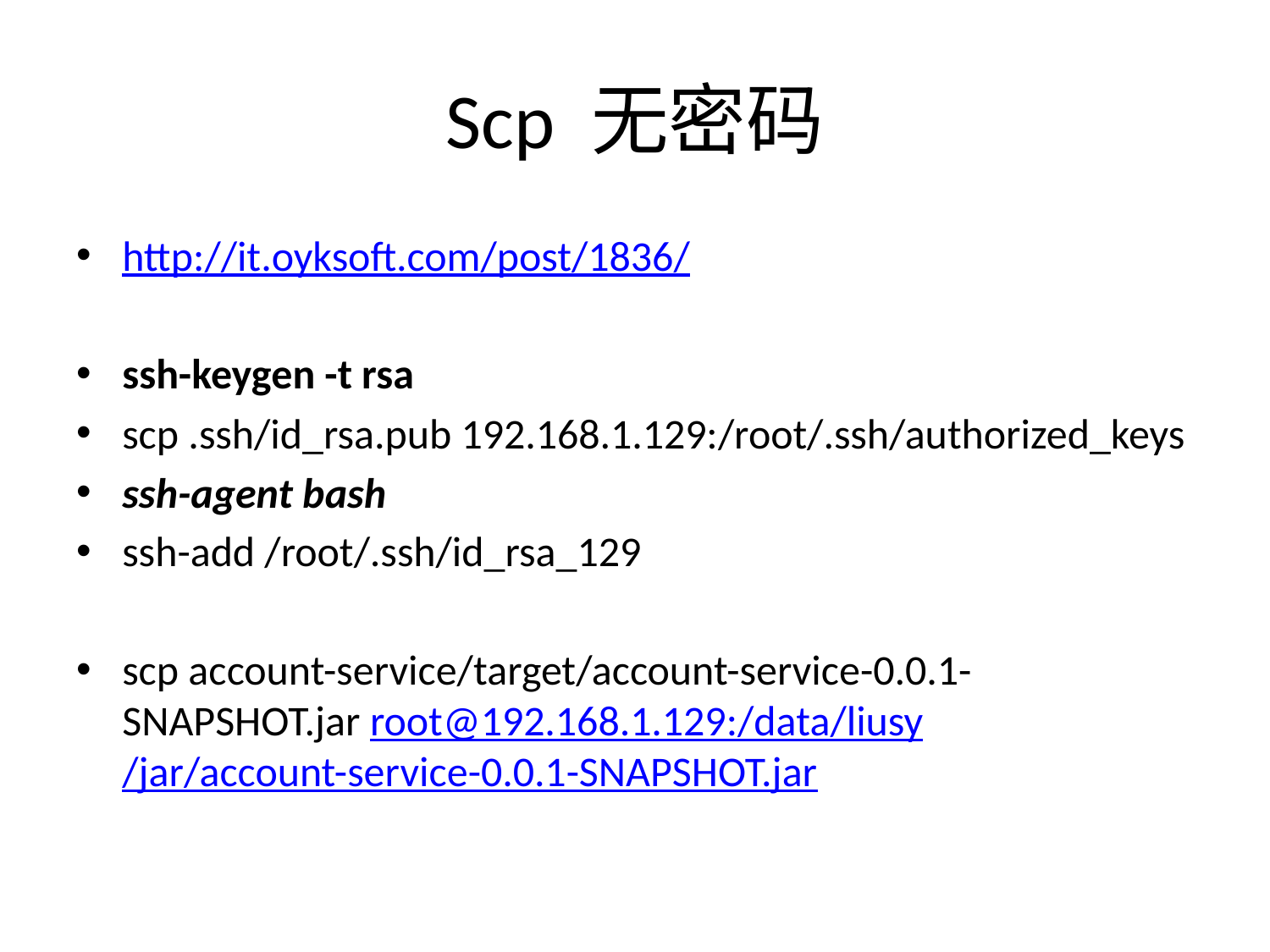

# Scp 无密码
http://it.oyksoft.com/post/1836/

ssh-keygen -t rsa
scp .ssh/id_rsa.pub 192.168.1.129:/root/.ssh/authorized_keys
ssh-agent bash
ssh-add /root/.ssh/id_rsa_129

scp account-service/target/account-service-0.0.1-SNAPSHOT.jar root@192.168.1.129:/data/liusy/jar/account-service-0.0.1-SNAPSHOT.jar